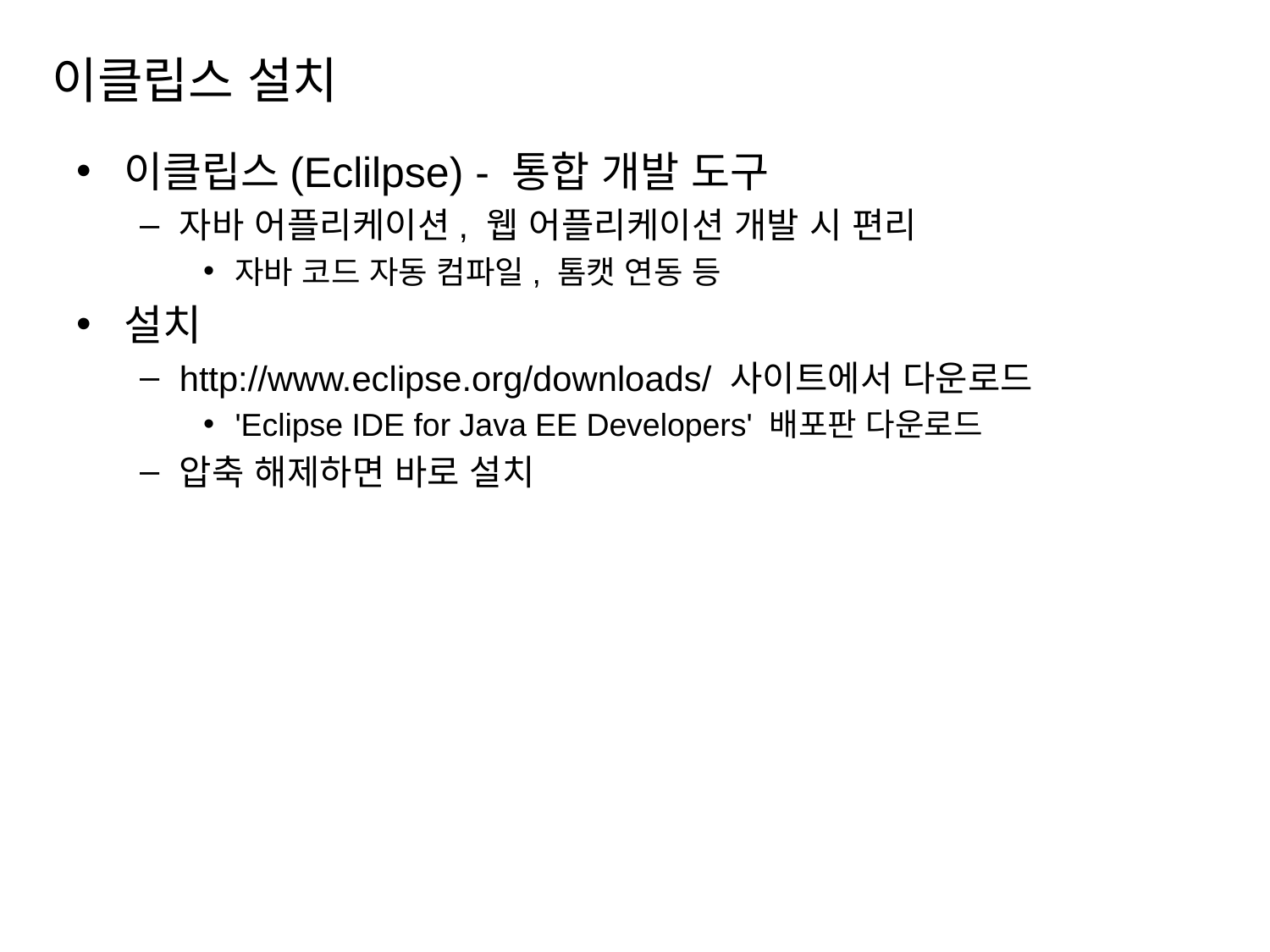

# 이클립스 설치
이클립스(Eclilpse) - 통합 개발 도구
자바 어플리케이션, 웹 어플리케이션 개발 시 편리
자바 코드 자동 컴파일, 톰캣 연동 등
설치
http://www.eclipse.org/downloads/ 사이트에서 다운로드
'Eclipse IDE for Java EE Developers' 배포판 다운로드
압축 해제하면 바로 설치